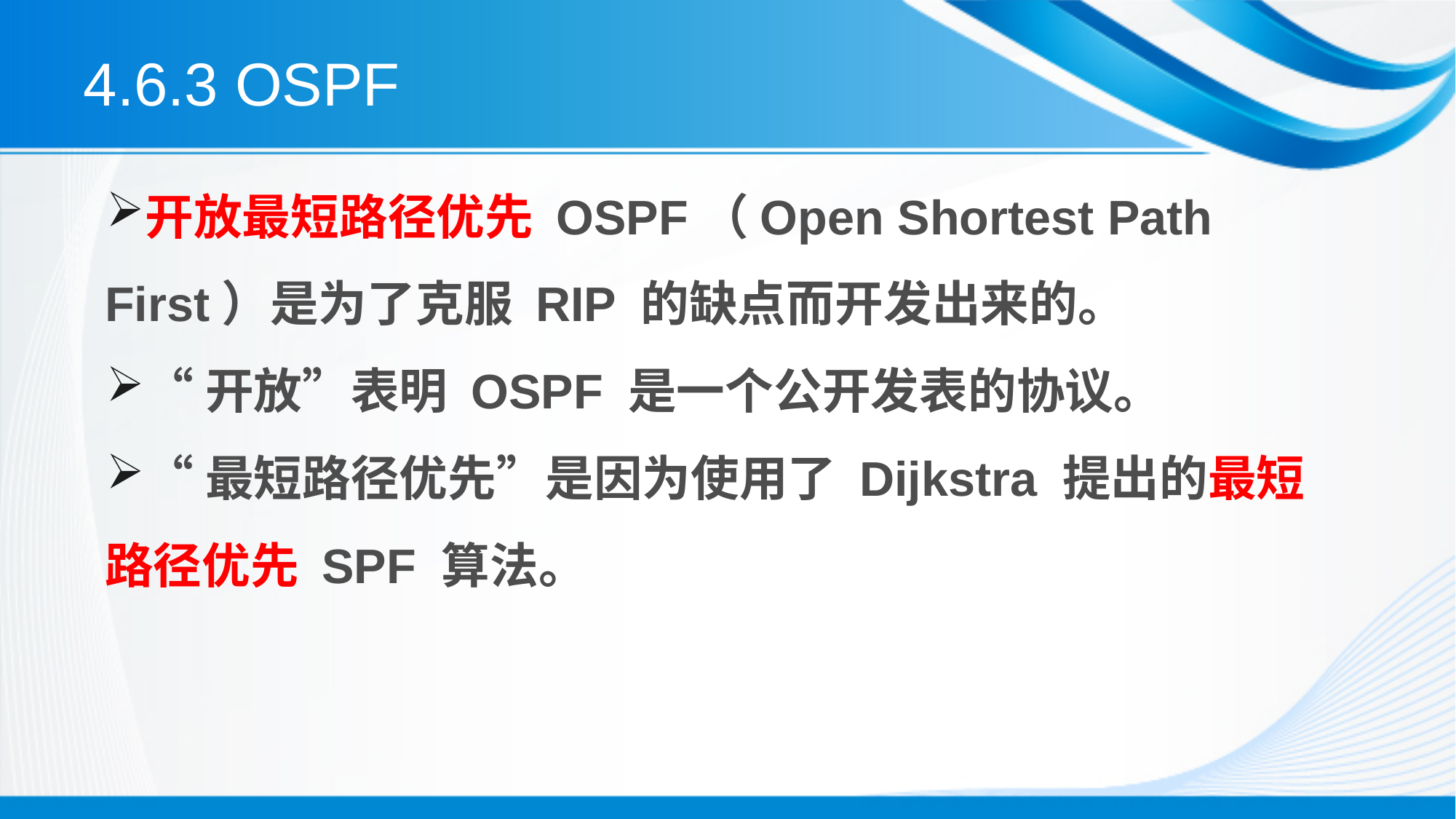

# 4.6.3 OSPF
开放最短路径优先 OSPF（Open Shortest Path First）是为了克服 RIP 的缺点而开发出来的。
“开放”表明 OSPF 是一个公开发表的协议。
“最短路径优先”是因为使用了 Dijkstra 提出的最短路径优先 SPF 算法。